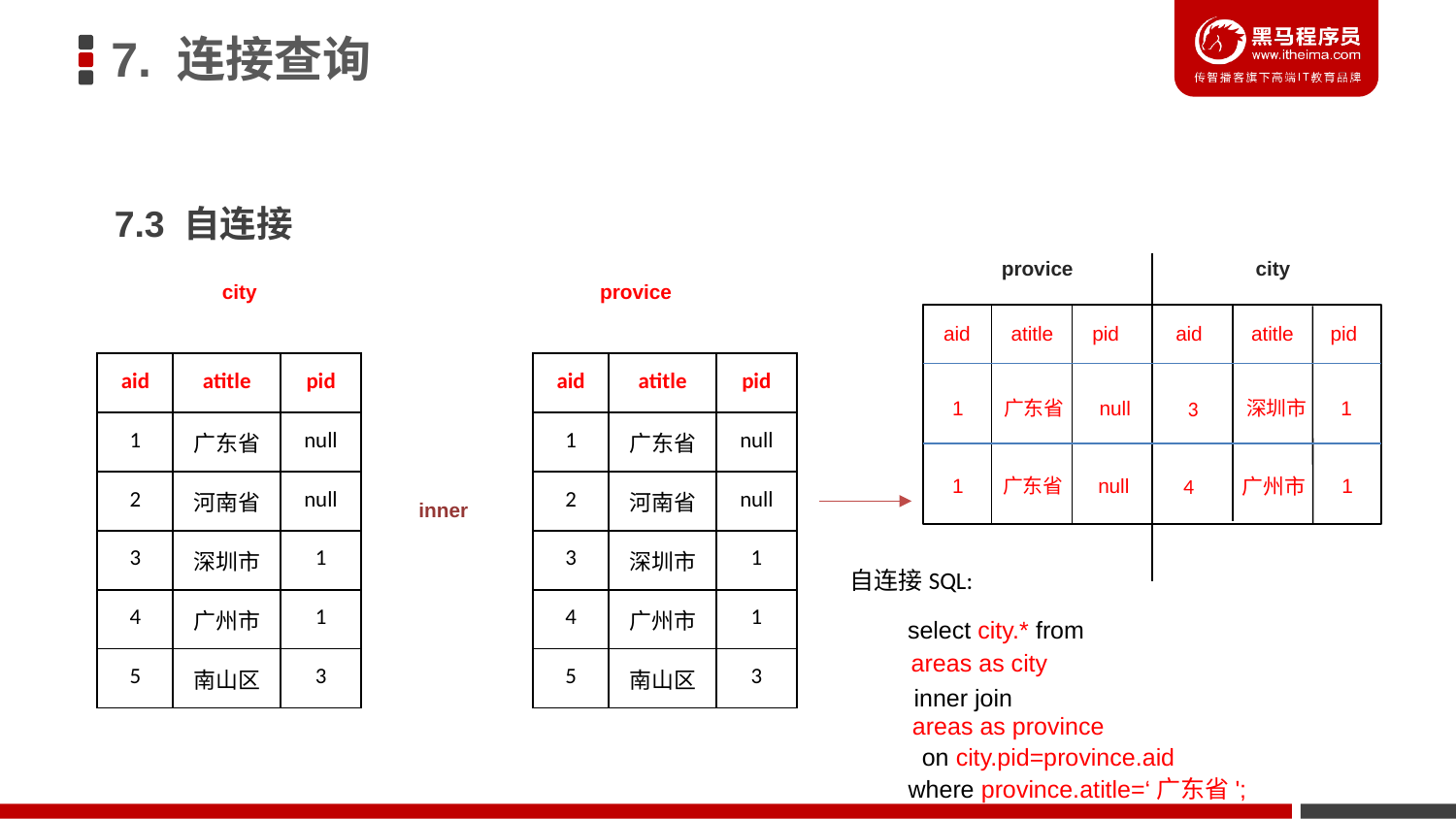

7. 连接查询
7.3 自连接
provice
city
city
provice

aid
atitle
pid
aid
atitle
pid
| aid | atitle | pid |
| --- | --- | --- |
| 1 | 广东省 | null |
| 2 | 河南省 | null |
| 3 | 深圳市 | 1 |
| 4 | 广州市 | 1 |
| 5 | 南山区 | 3 |
| aid | atitle | pid |
| --- | --- | --- |
| 1 | 广东省 | null |
| 2 | 河南省 | null |
| 3 | 深圳市 | 1 |
| 4 | 广州市 | 1 |
| 5 | 南山区 | 3 |
1
广东省
null
3
深圳市
1
1
广东省
null
4
广州市
1
inner
自连接SQL:
select city.* from

areas as city
inner join
areas as province
on city.pid=province.aid
where province.atitle=‘广东省';